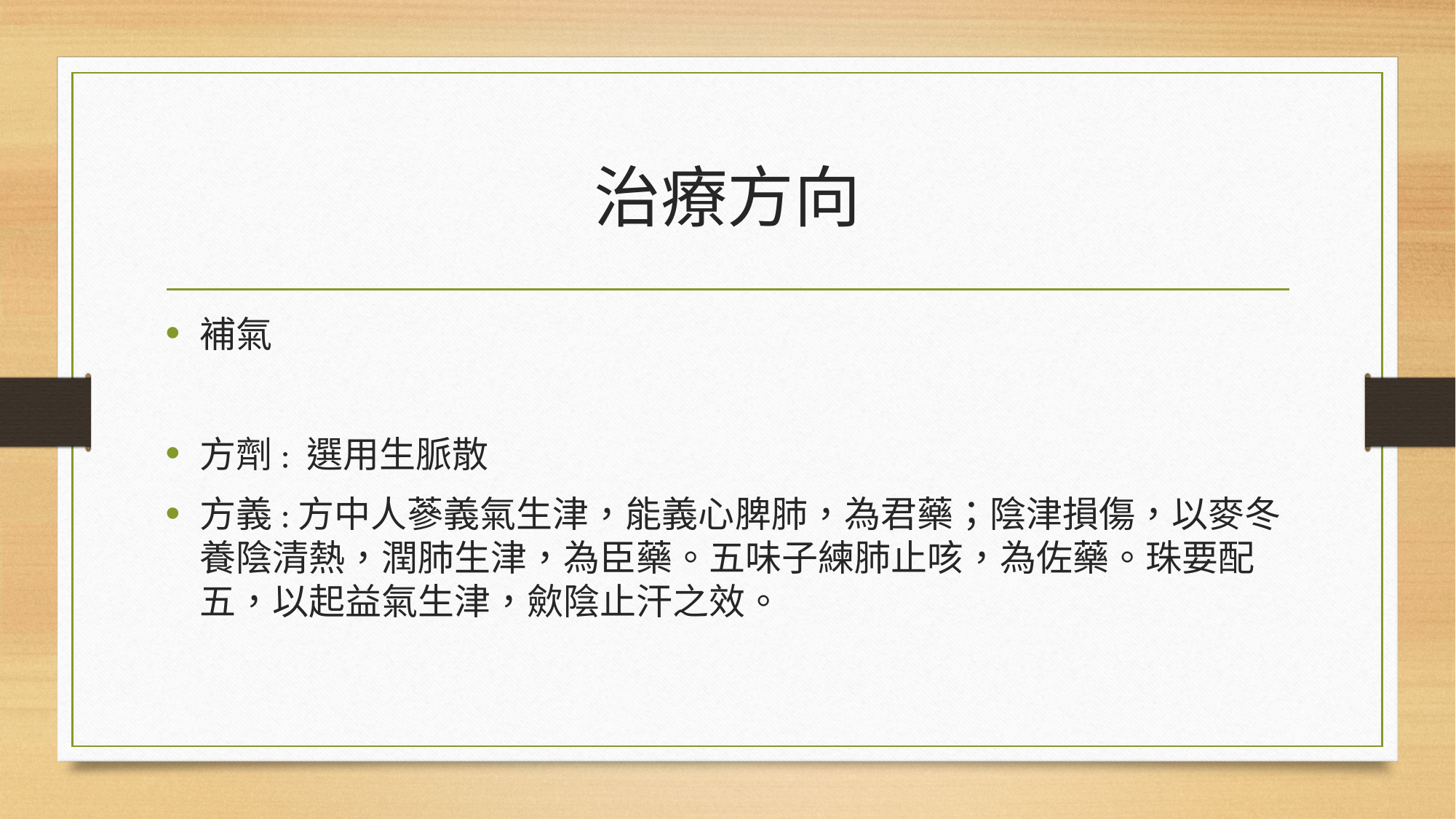

# 治療方向
補氣

方劑: 選用生脈散
方義:方中人蔘義氣生津，能義心脾肺，為君藥；陰津損傷，以麥冬養陰清熱，潤肺生津，為臣藥。五味子練肺止咳，為佐藥。珠要配五，以起益氣生津，歛陰止汗之效。